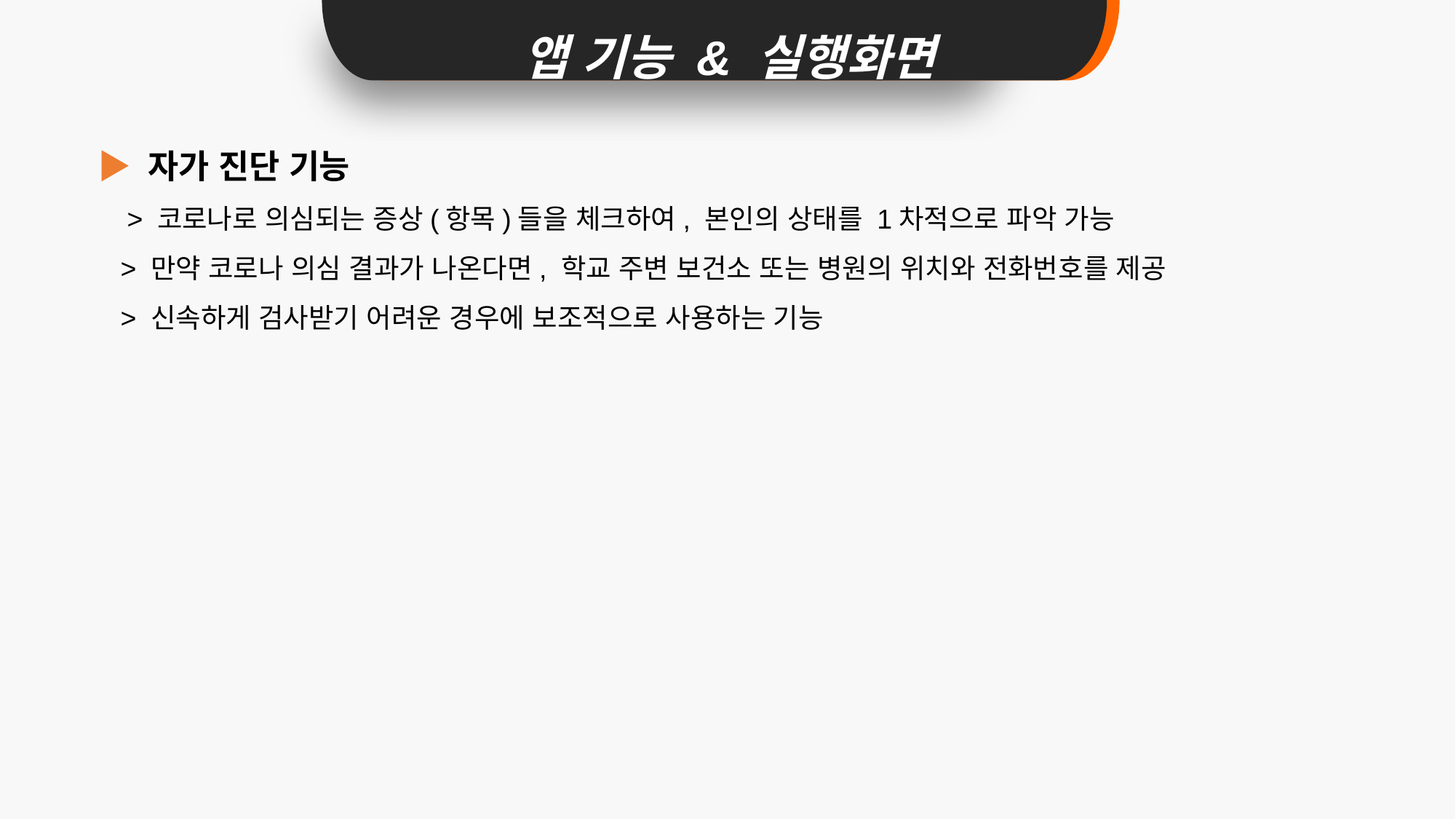

앱 기능 & 실행화면

▶ 자가 진단 기능
   > 코로나로 의심되는 증상(항목)들을 체크하여, 본인의 상태를 1차적으로 파악 가능
   > 만약 코로나 의심 결과가 나온다면, 학교 주변 보건소 또는 병원의 위치와 전화번호를 제공
   > 신속하게 검사받기 어려운 경우에 보조적으로 사용하는 기능